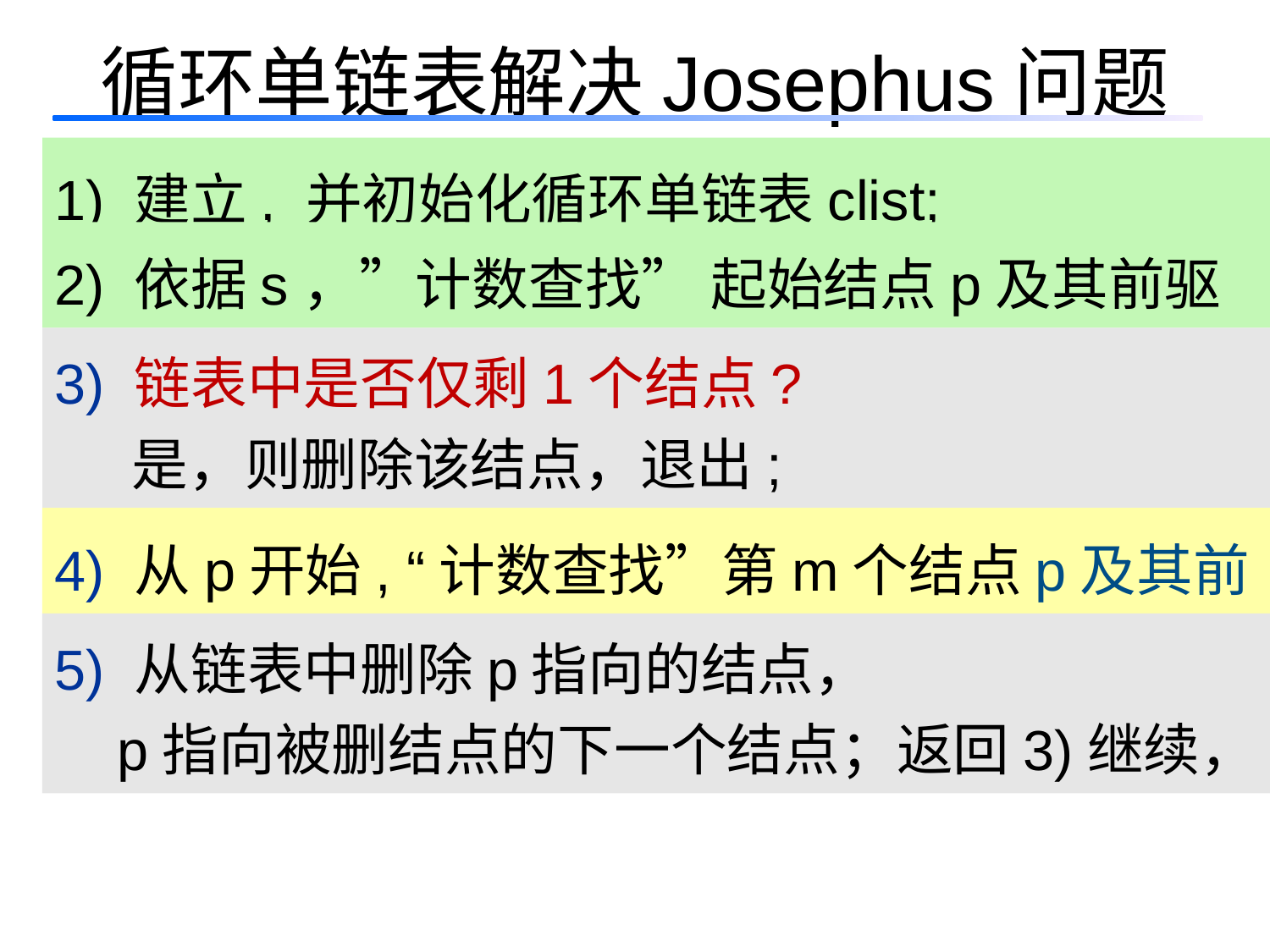

循环单链表解决Josephus问题

1) 建立, 并初始化循环单链表clist;
2) 依据s，”计数查找” 起始结点p及其前驱pre;
3) 链表中是否仅剩1个结点?
     是，则删除该结点，退出;
4) 从p开始, “计数查找”第m个结点p及其前驱pre;
5) 从链表中删除p指向的结点，
    p指向被删结点的下一个结点；返回3)继续，